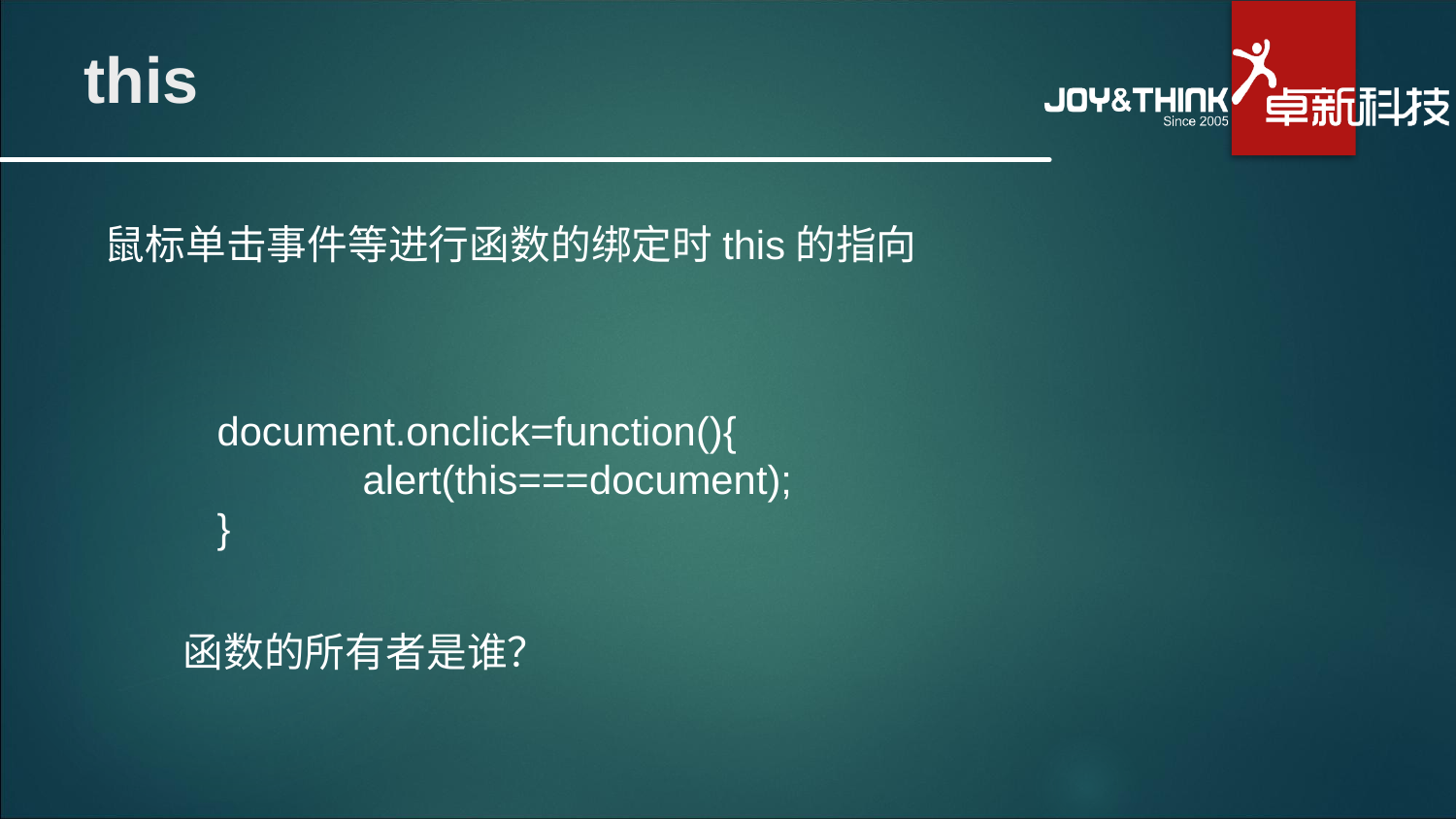

# this
鼠标单击事件等进行函数的绑定时this的指向
document.onclick=function(){
	alert(this===document);
}
函数的所有者是谁？